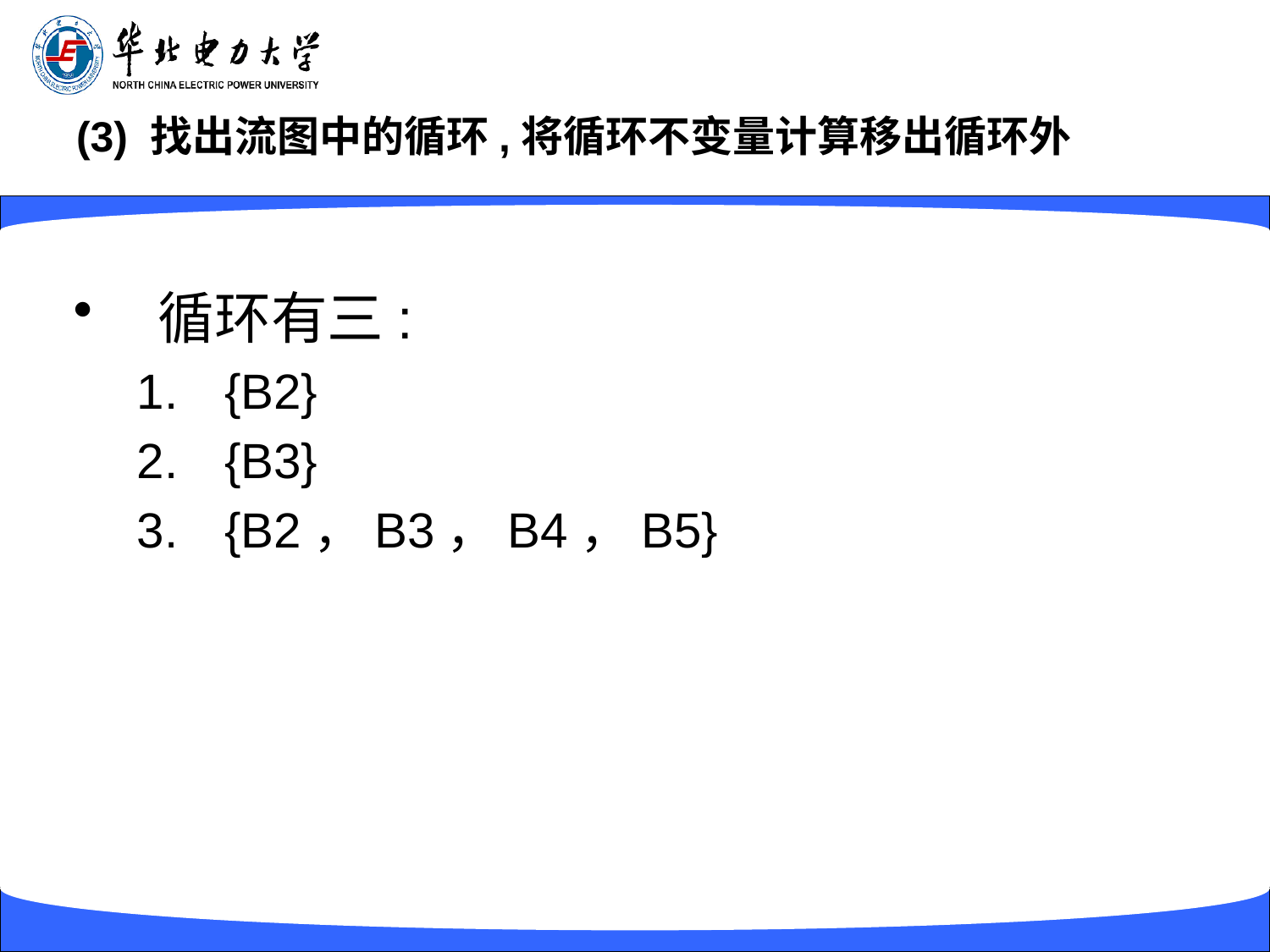

# (3) 找出流图中的循环,将循环不变量计算移出循环外
循环有三:
 {B2}
 {B3}
 {B2，B3，B4，B5}